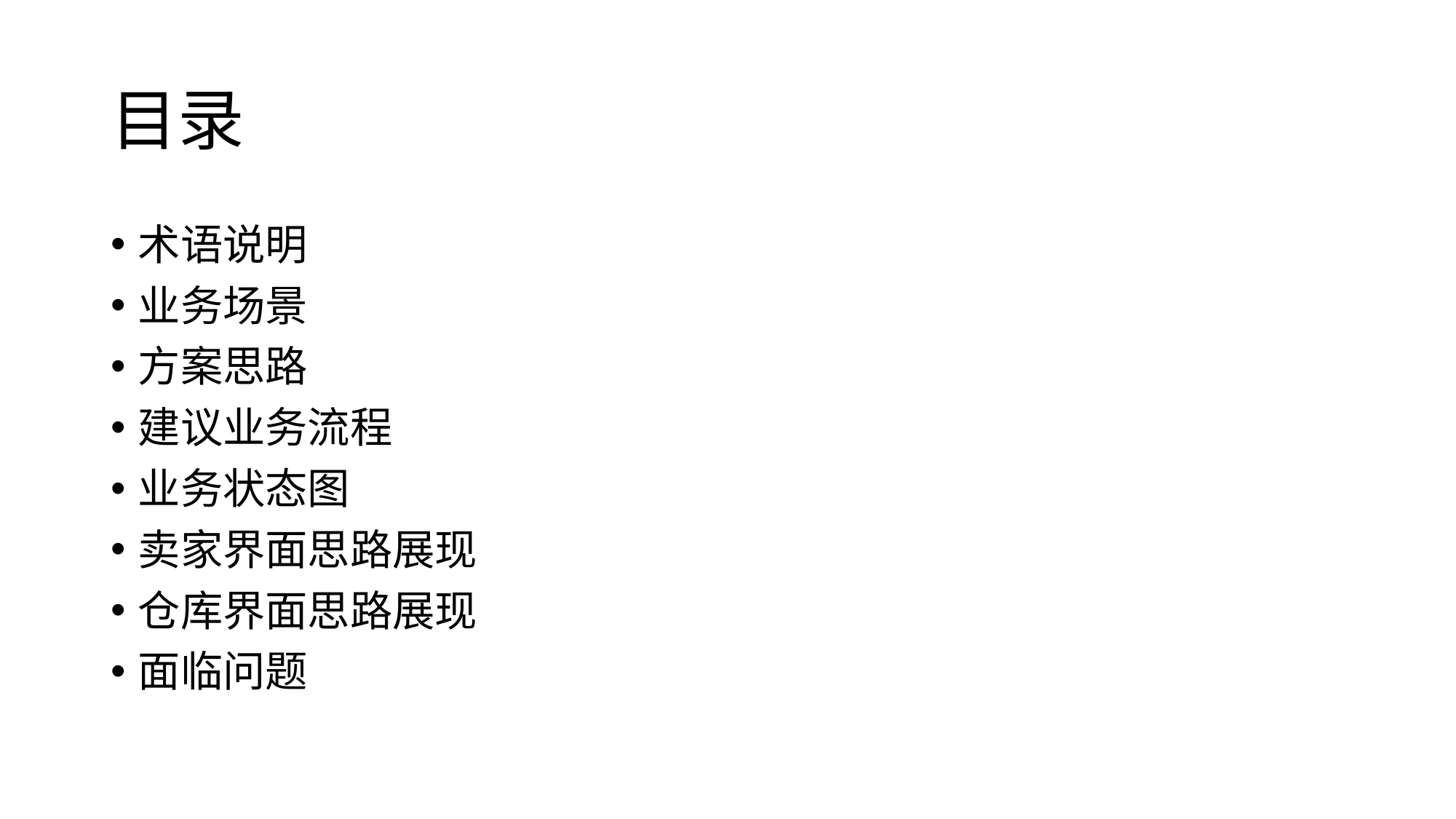

# 目录
术语说明
业务场景
方案思路
建议业务流程
业务状态图
卖家界面思路展现
仓库界面思路展现
面临问题